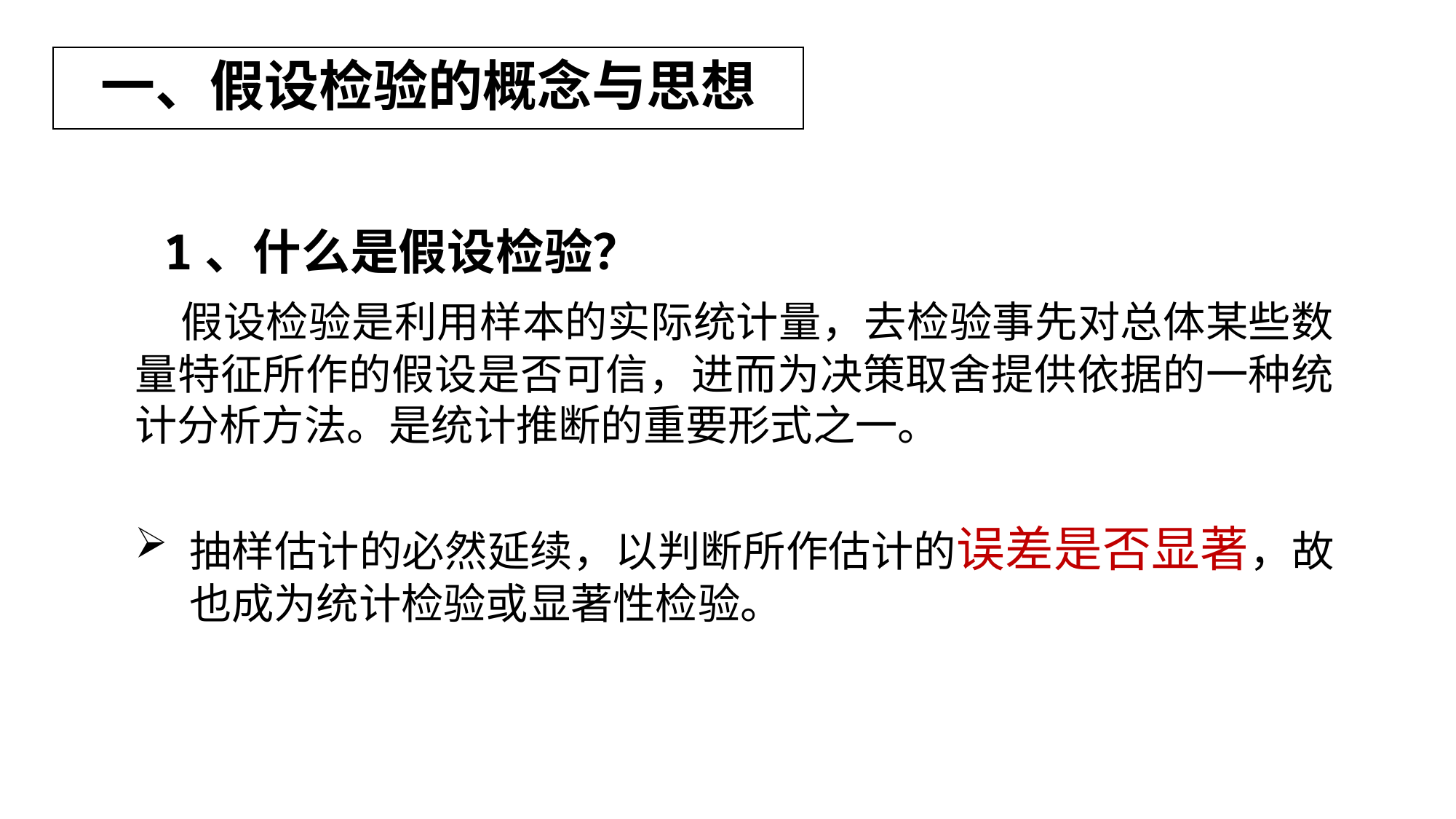

# 一、假设检验的概念与思想
 1、什么是假设检验？
   假设检验是利用样本的实际统计量，去检验事先对总体某些数量特征所作的假设是否可信，进而为决策取舍提供依据的一种统计分析方法。是统计推断的重要形式之一。

抽样估计的必然延续，以判断所作估计的误差是否显著，故也成为统计检验或显著性检验。